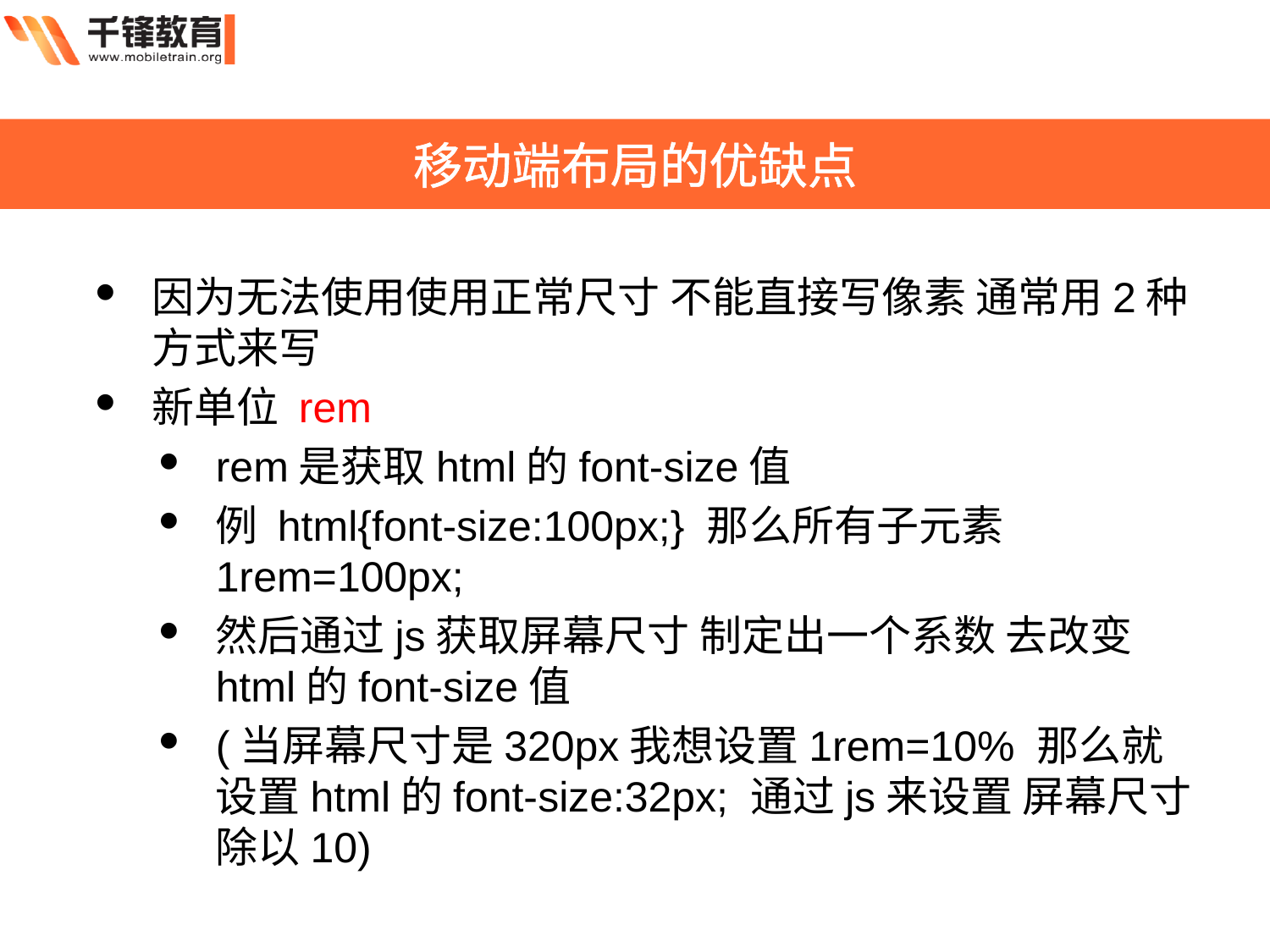

移动端布局的优缺点
因为无法使用使用正常尺寸 不能直接写像素 通常用2种方式来写
新单位 rem
rem是获取html的font-size值
例 html{font-size:100px;} 那么所有子元素 1rem=100px;
然后通过js获取屏幕尺寸 制定出一个系数 去改变html的font-size值
(当屏幕尺寸是320px我想设置1rem=10% 那么就设置html的font-size:32px; 通过js来设置 屏幕尺寸除以10)